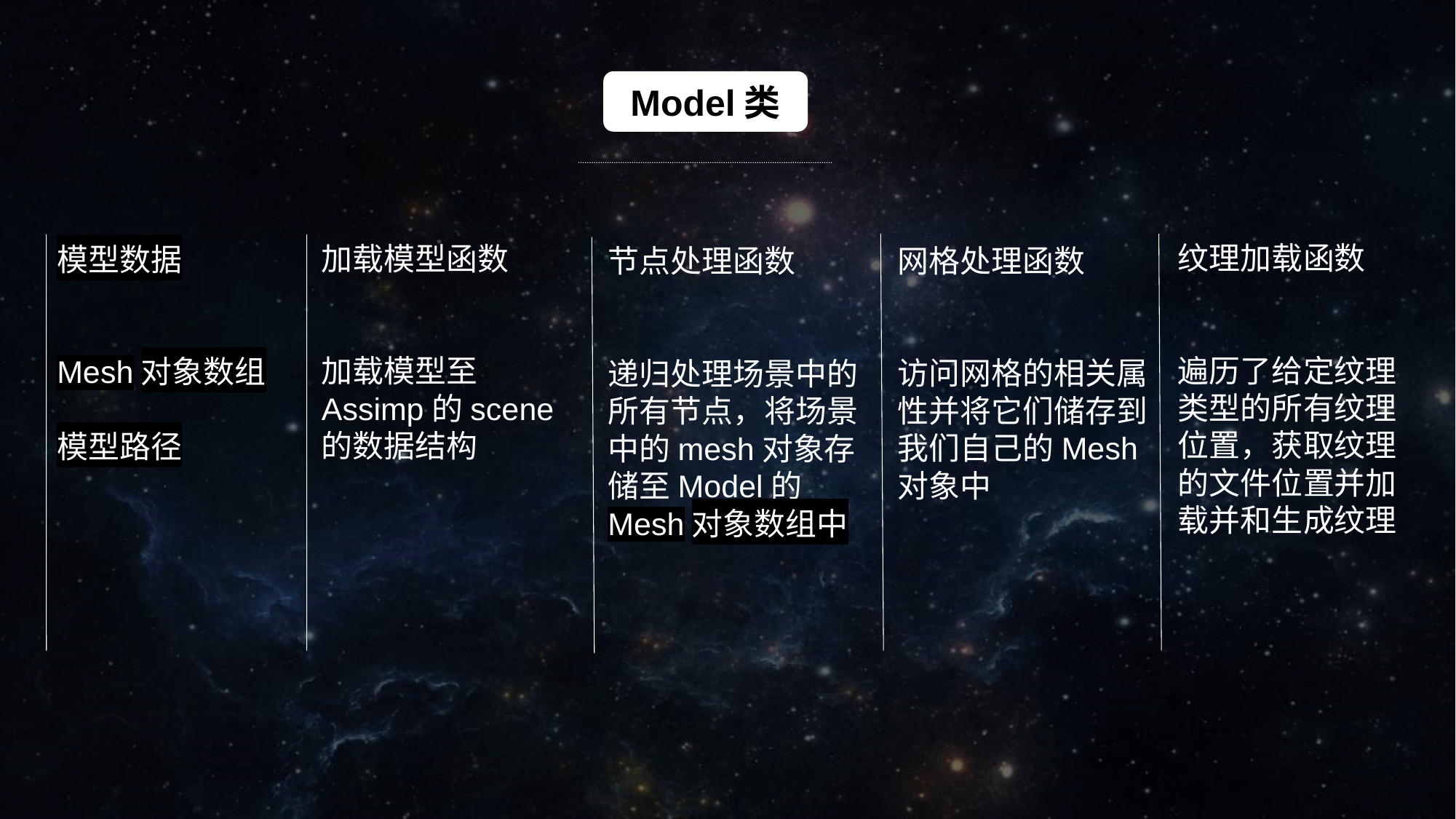

Model类

纹理加载函数

遍历了给定纹理类型的所有纹理位置，获取纹理的文件位置并加载并和生成纹理

加载模型函数

加载模型至Assimp的scene的数据结构

模型数据

Mesh对象数组

模型路径

网格处理函数

访问网格的相关属性并将它们储存到我们自己的Mesh对象中
节点处理函数

递归处理场景中的所有节点，将场景中的mesh对象存储至Model的Mesh对象数组中